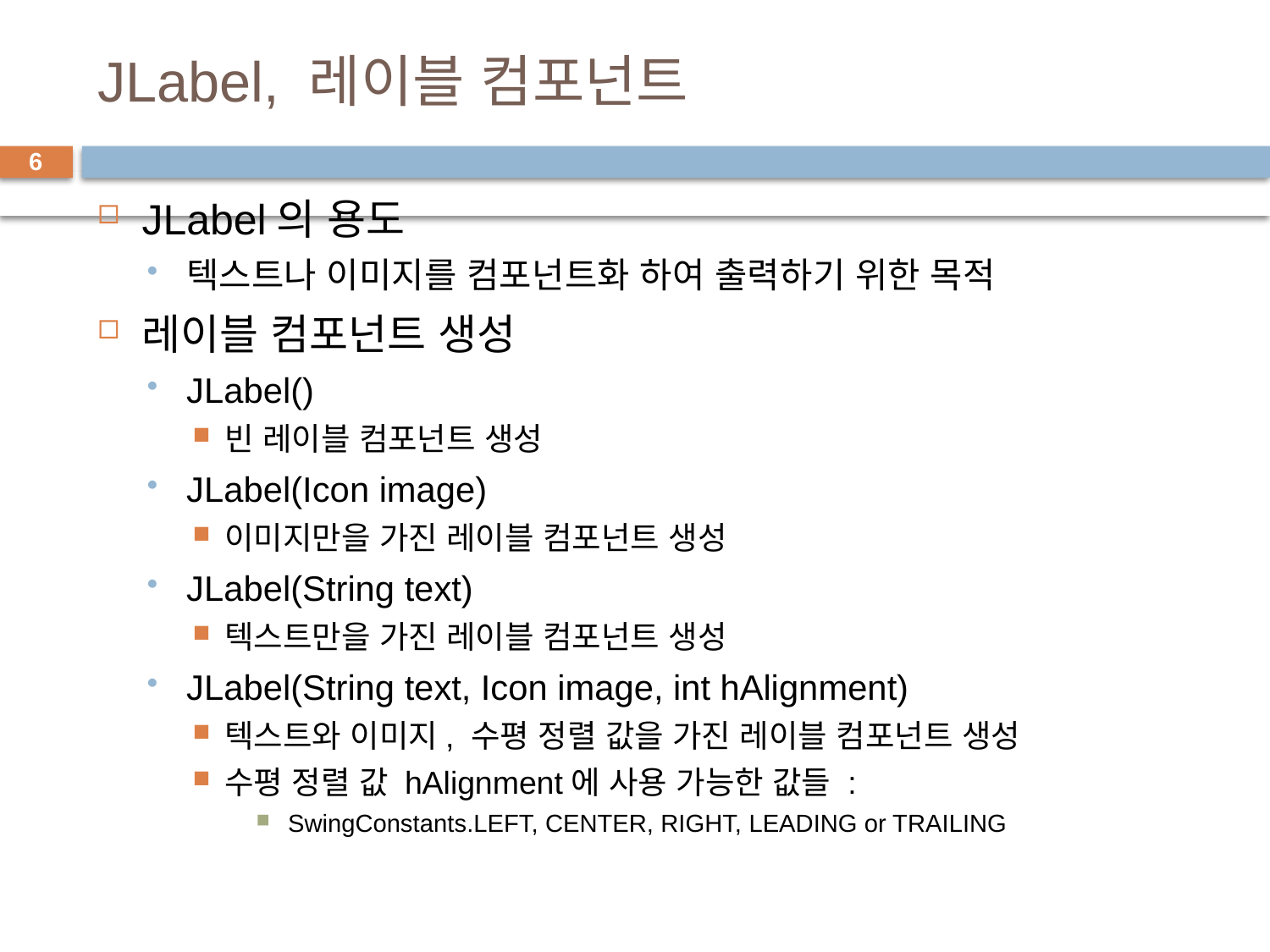

# JLabel, 레이블 컴포넌트
6
JLabel의 용도
텍스트나 이미지를 컴포넌트화 하여 출력하기 위한 목적
레이블 컴포넌트 생성
JLabel()
빈 레이블 컴포넌트 생성
JLabel(Icon image)
이미지만을 가진 레이블 컴포넌트 생성
JLabel(String text)
텍스트만을 가진 레이블 컴포넌트 생성
JLabel(String text, Icon image, int hAlignment)
텍스트와 이미지, 수평 정렬 값을 가진 레이블 컴포넌트 생성
수평 정렬 값 hAlignment에 사용 가능한 값들 :
SwingConstants.LEFT, CENTER, RIGHT, LEADING or TRAILING